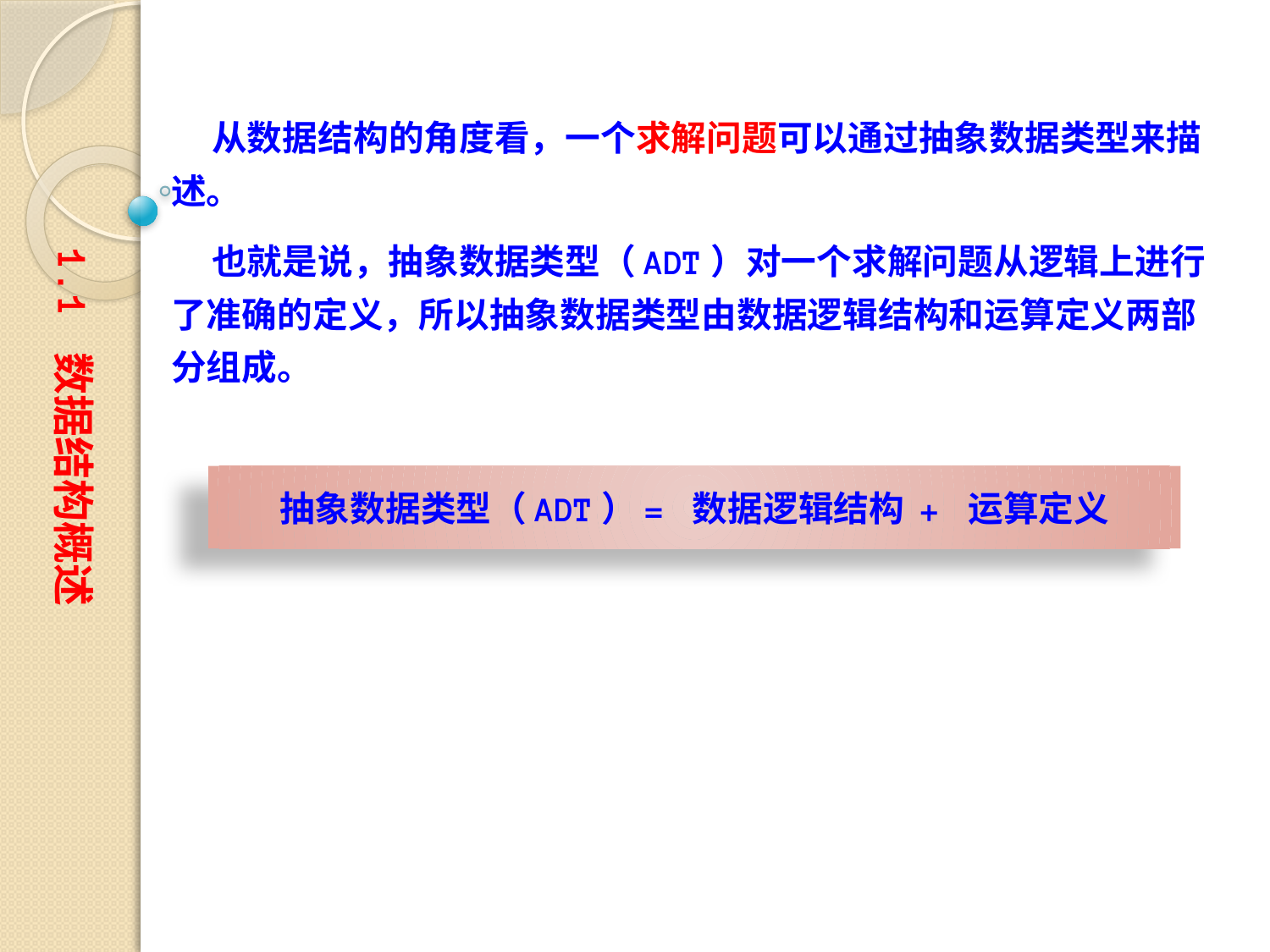

从数据结构的角度看，一个求解问题可以通过抽象数据类型来描述。
    也就是说，抽象数据类型（ADT）对一个求解问题从逻辑上进行了准确的定义，所以抽象数据类型由数据逻辑结构和运算定义两部分组成。
1.1 数据结构概述
抽象数据类型（ADT）= 数据逻辑结构 + 运算定义